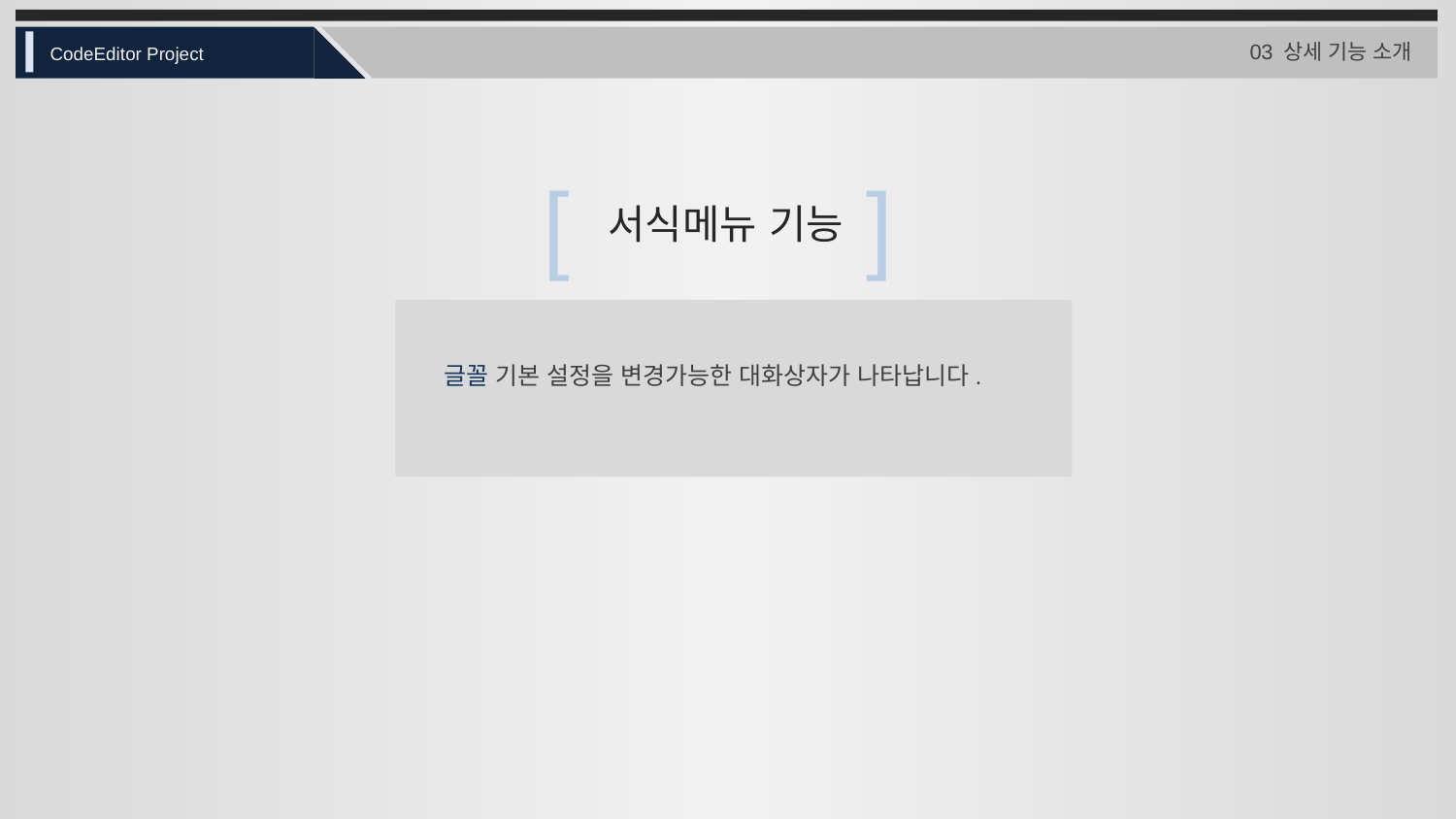

03 상세 기능 소개
CodeEditor Project
[
]
서식메뉴 기능

글꼴 기본 설정을 변경가능한 대화상자가 나타납니다.